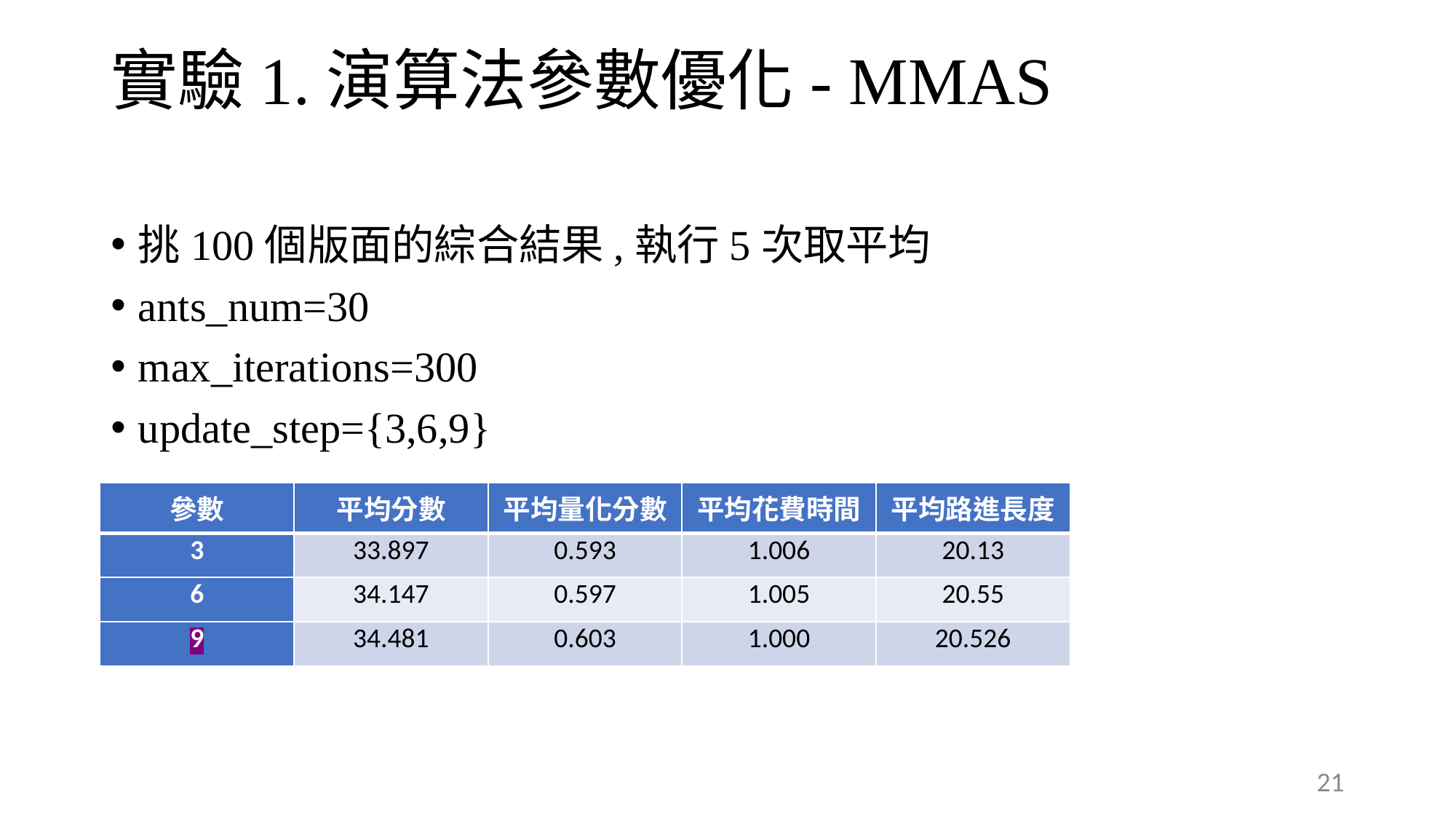

# 實驗1.演算法參數優化- MMAS
挑100個版面的綜合結果,執行5次取平均
ants_num=30
max_iterations=300
update_step={3,6,9}
| 參數 | 平均分數 | 平均量化分數 | 平均花費時間 | 平均路進長度 |
| --- | --- | --- | --- | --- |
| 3 | 33.897 | 0.593 | 1.006 | 20.13 |
| 6 | 34.147 | 0.597 | 1.005 | 20.55 |
| 9 | 34.481 | 0.603 | 1.000 | 20.526 |
21